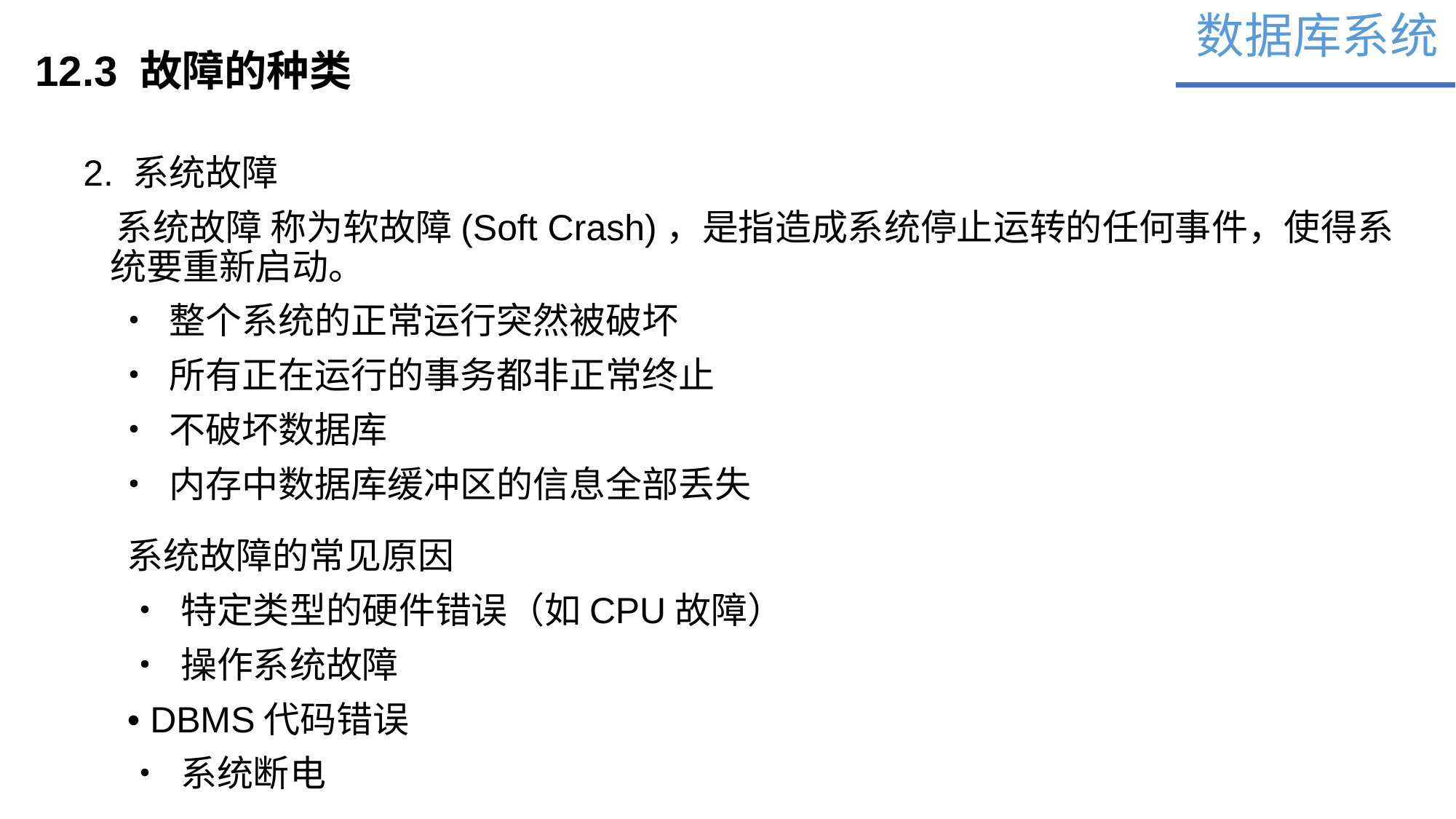

数据库系统
12.3 故障的种类

2. 系统故障
   系统故障 称为软故障(Soft Crash)，是指造成系统停止运转的任何事件，使得系统要重新启动。
    • 整个系统的正常运行突然被破坏
    • 所有正在运行的事务都非正常终止
    • 不破坏数据库
    • 内存中数据库缓冲区的信息全部丢失
系统故障的常见原因
• 特定类型的硬件错误（如CPU故障）
• 操作系统故障
• DBMS代码错误
• 系统断电